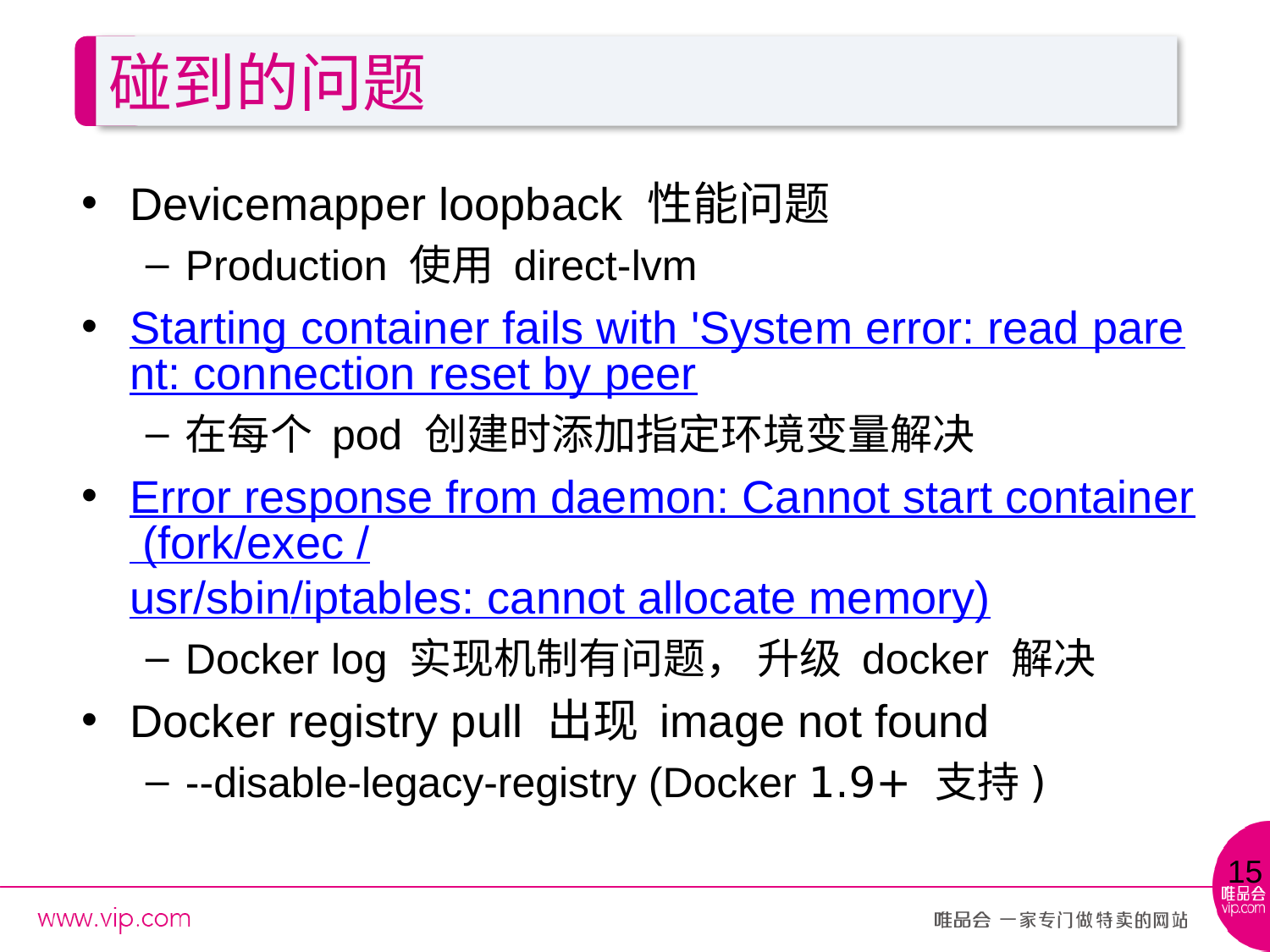

# 碰到的问题
Devicemapper loopback 性能问题
Production 使用 direct-lvm
Starting container fails with 'System error: read parent: connection reset by peer
在每个 pod 创建时添加指定环境变量解决
Error response from daemon: Cannot start container (fork/exec /usr/sbin/iptables: cannot allocate memory)
Docker log 实现机制有问题， 升级 docker 解决
Docker registry pull 出现 image not found
--disable-legacy-registry (Docker 1.9+ 支持)